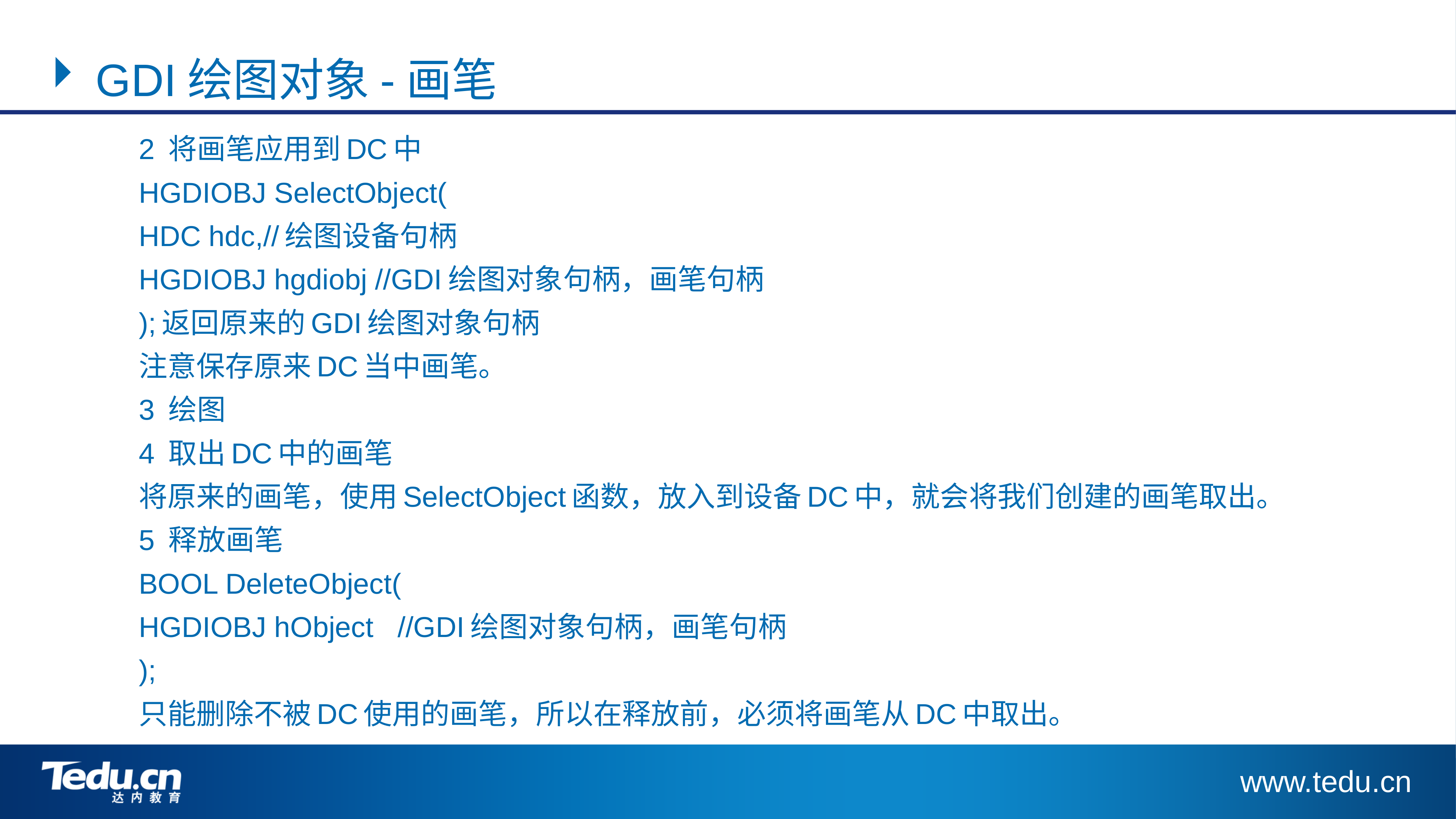

GDI绘图对象-画笔
	2 将画笔应用到DC中
	HGDIOBJ SelectObject(
		HDC hdc,//绘图设备句柄
		HGDIOBJ hgdiobj //GDI绘图对象句柄，画笔句柄
	);返回原来的GDI绘图对象句柄
	注意保存原来DC当中画笔。
	3 绘图
	4 取出DC中的画笔
	将原来的画笔，使用SelectObject函数，放入到设备DC中，就会将我们创建的画笔取出。
	5 释放画笔
	BOOL DeleteObject(
		HGDIOBJ hObject   //GDI绘图对象句柄，画笔句柄
	);
	只能删除不被DC使用的画笔，所以在释放前，必须将画笔从DC中取出。